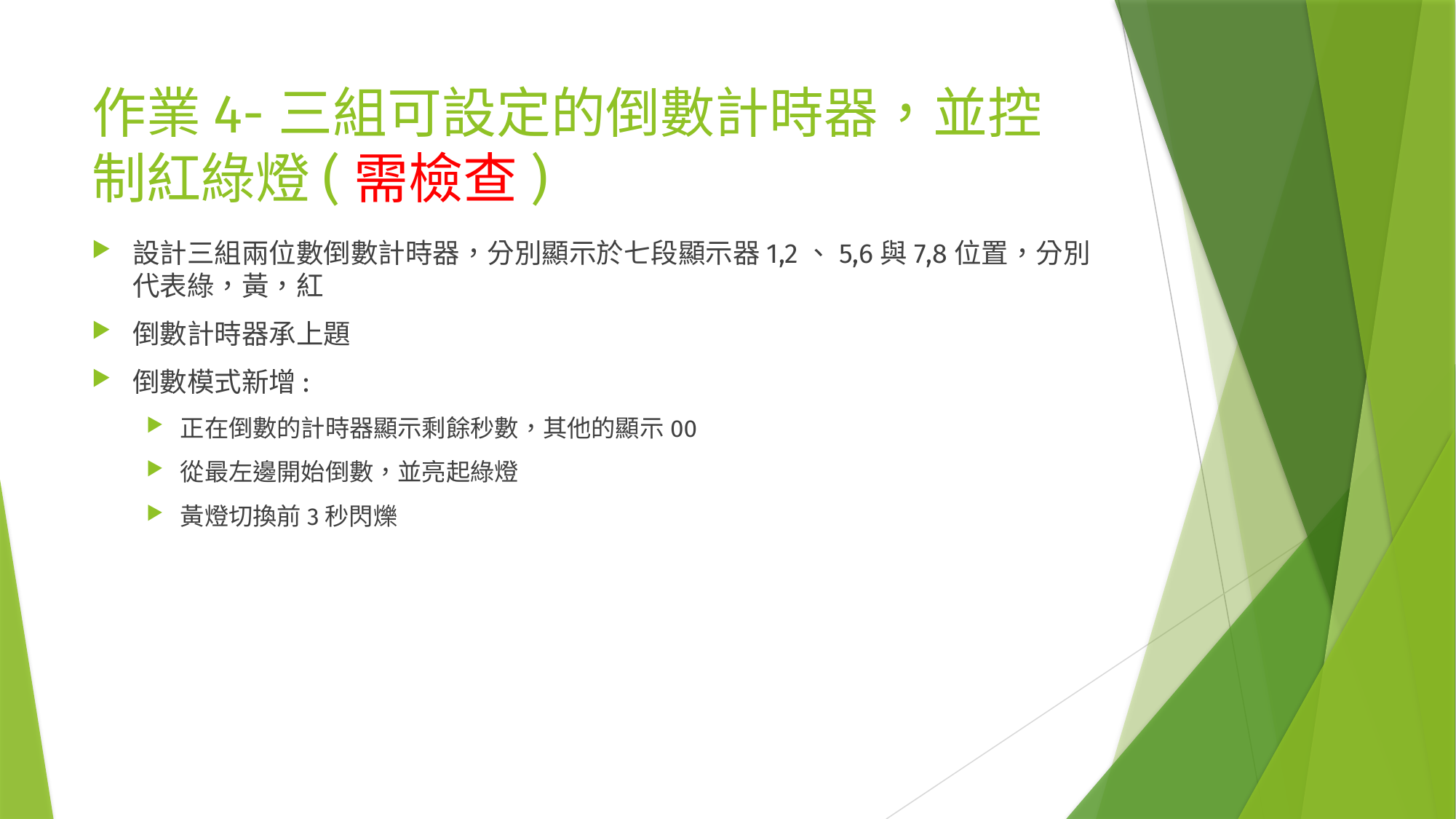

# 作業4-三組可設定的倒數計時器，並控制紅綠燈(需檢查)
設計三組兩位數倒數計時器，分別顯示於七段顯示器1,2、5,6與7,8位置，分別代表綠，黃，紅
倒數計時器承上題
倒數模式新增:
正在倒數的計時器顯示剩餘秒數，其他的顯示00
從最左邊開始倒數，並亮起綠燈
黃燈切換前3秒閃爍